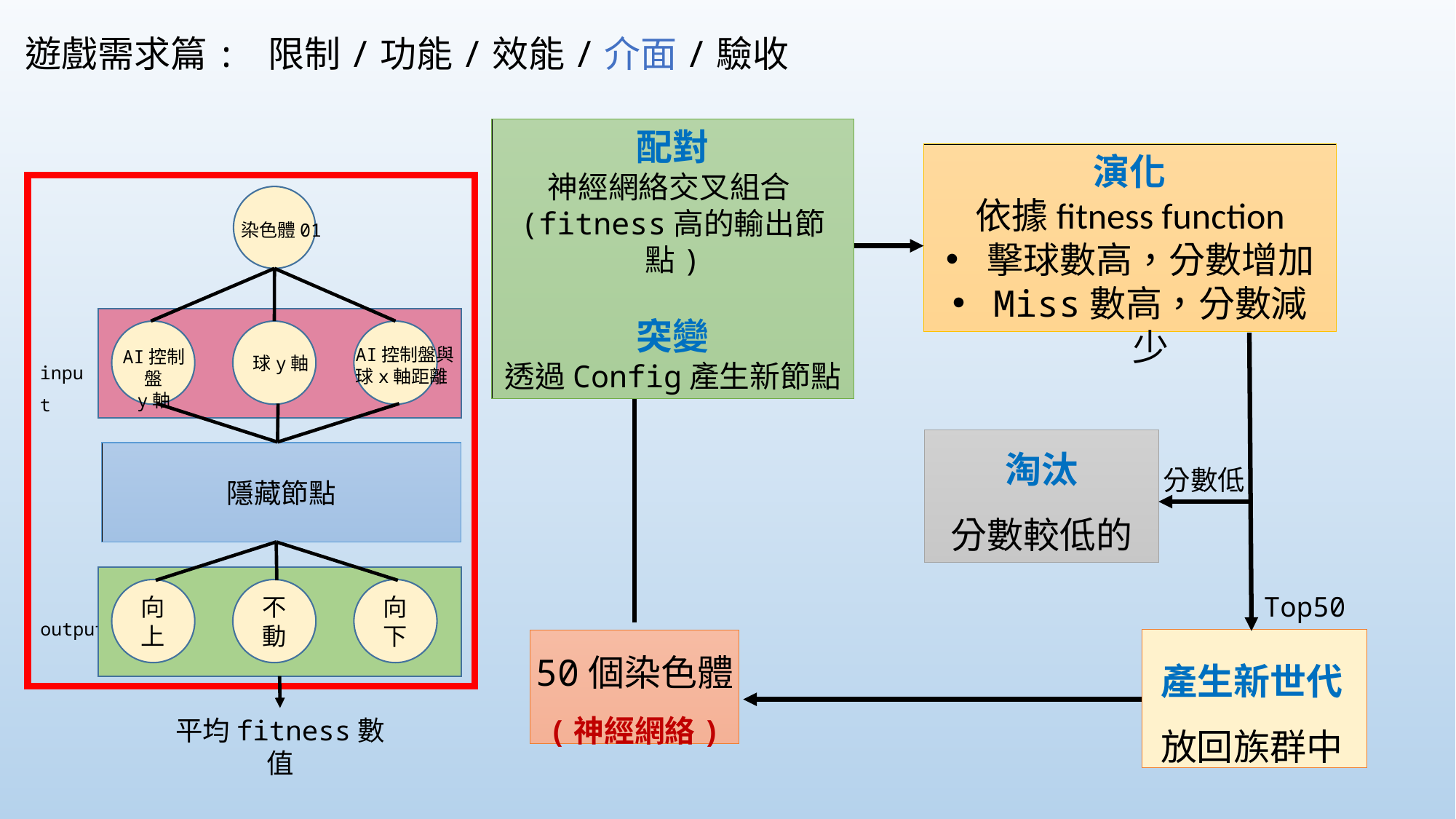

遊戲需求篇: 限制/功能/效能/介面/驗收
配對
神經網絡交叉組合(fitness高的輸出節點)

突變
透過Config產生新節點
演化
依據fitness function
擊球數高，分數增加
Miss數高，分數減少

染色體01

球y軸
AI控制盤與
球x軸距離
AI控制盤
y軸
input
隱藏節點

向上
不動
向下
output
平均fitness數值
淘汰
分數較低的

分數低
Top50
50個染色體
(神經網絡)

產生新世代
放回族群中